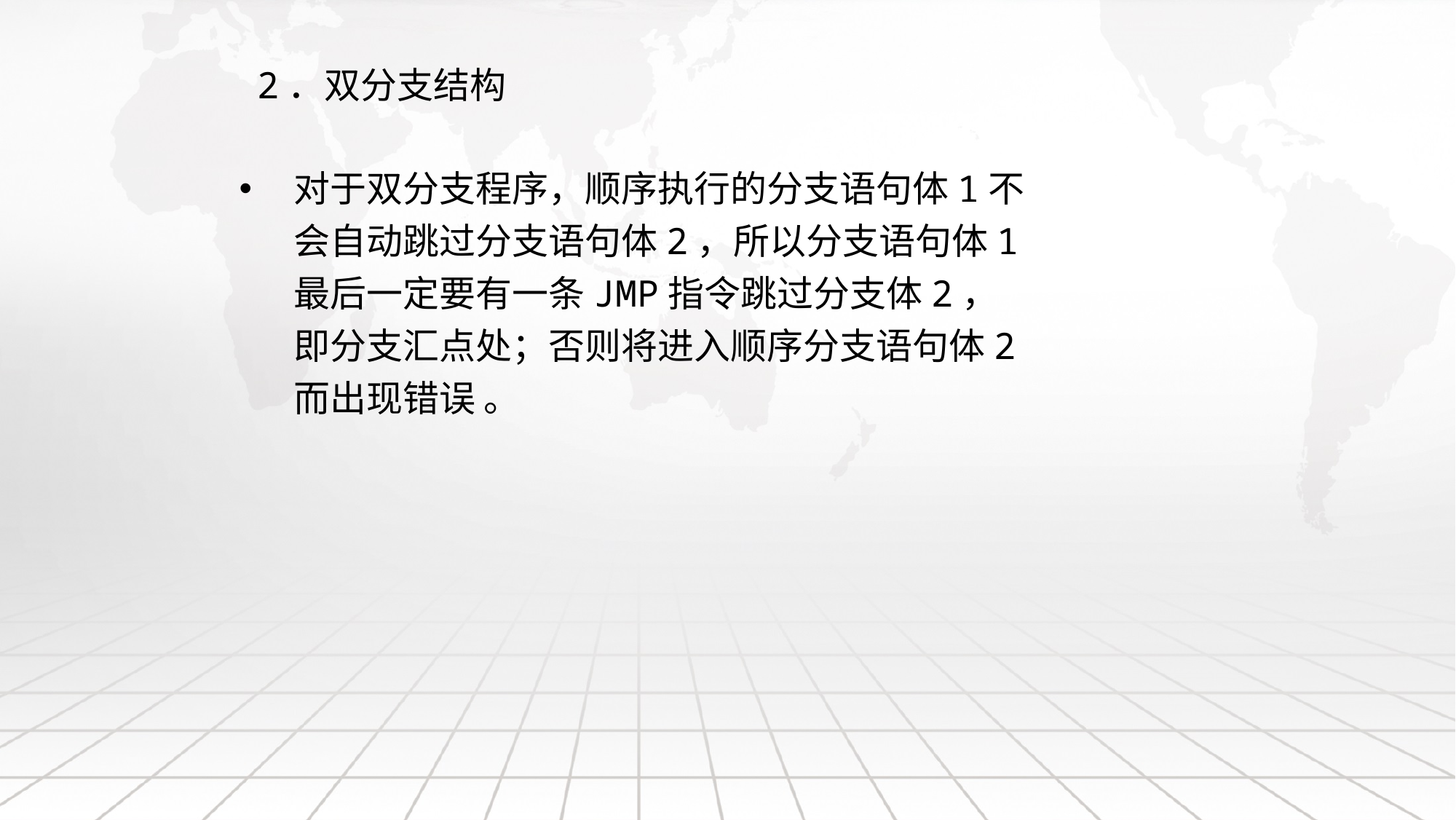

# 2．双分支结构
对于双分支程序，顺序执行的分支语句体1不会自动跳过分支语句体2，所以分支语句体1最后一定要有一条JMP指令跳过分支体2，即分支汇点处；否则将进入顺序分支语句体2而出现错误 。